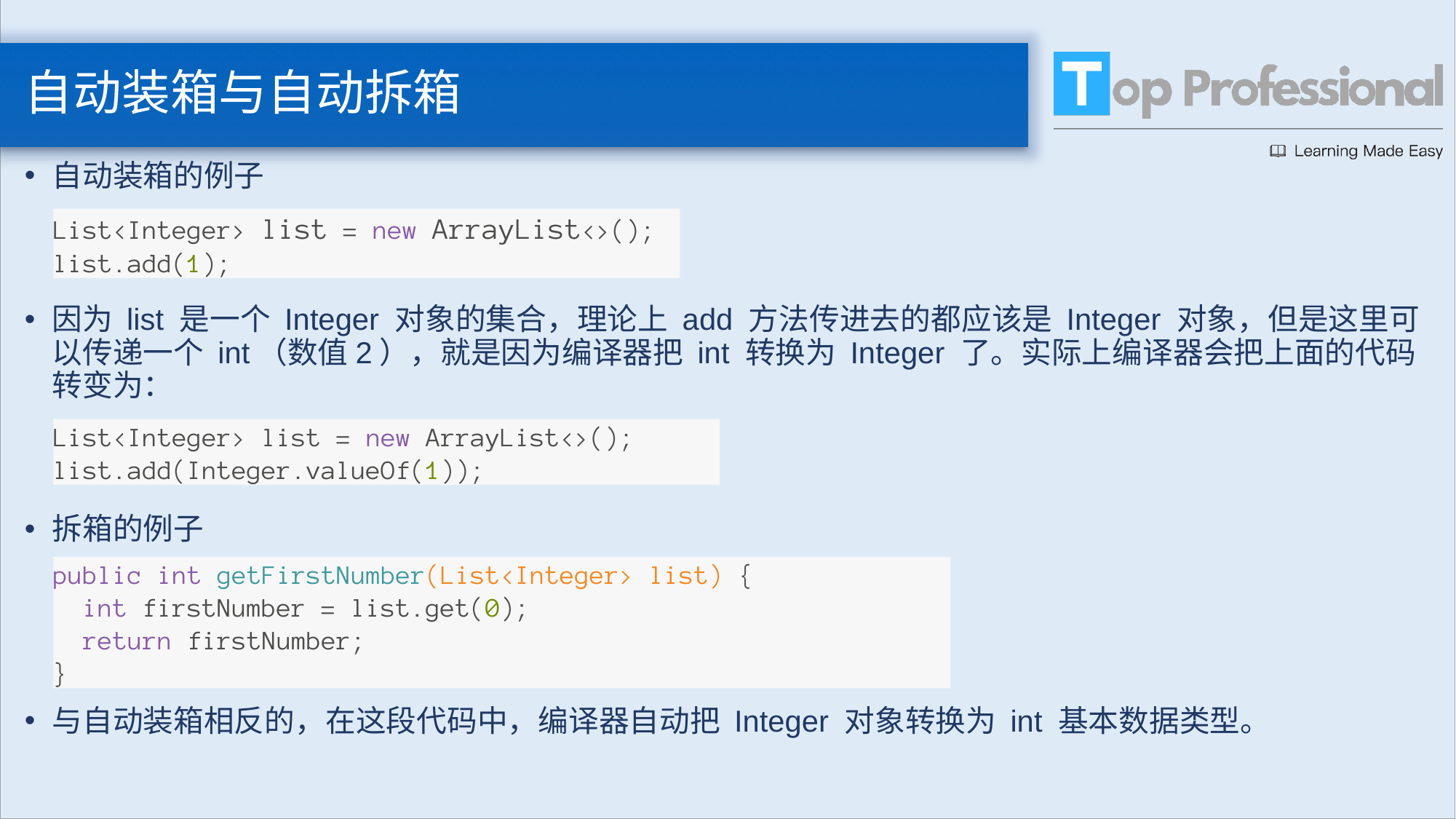

# 自动装箱与自动拆箱
自动装箱的例子

因为 list 是一个 Integer 对象的集合，理论上 add 方法传进去的都应该是 Integer 对象，但是这里可以传递一个 int（数值2），就是因为编译器把 int 转换为 Integer 了。实际上编译器会把上面的代码转变为：

拆箱的例子

与自动装箱相反的，在这段代码中，编译器自动把 Integer 对象转换为 int 基本数据类型。

List<Integer> list = new ArrayList<>();
list.add(1);
List<Integer> list = new ArrayList<>();
list.add(Integer.valueOf(1));
public int getFirstNumber(List<Integer> list) {
  int firstNumber = list.get(0);
  return firstNumber;
}